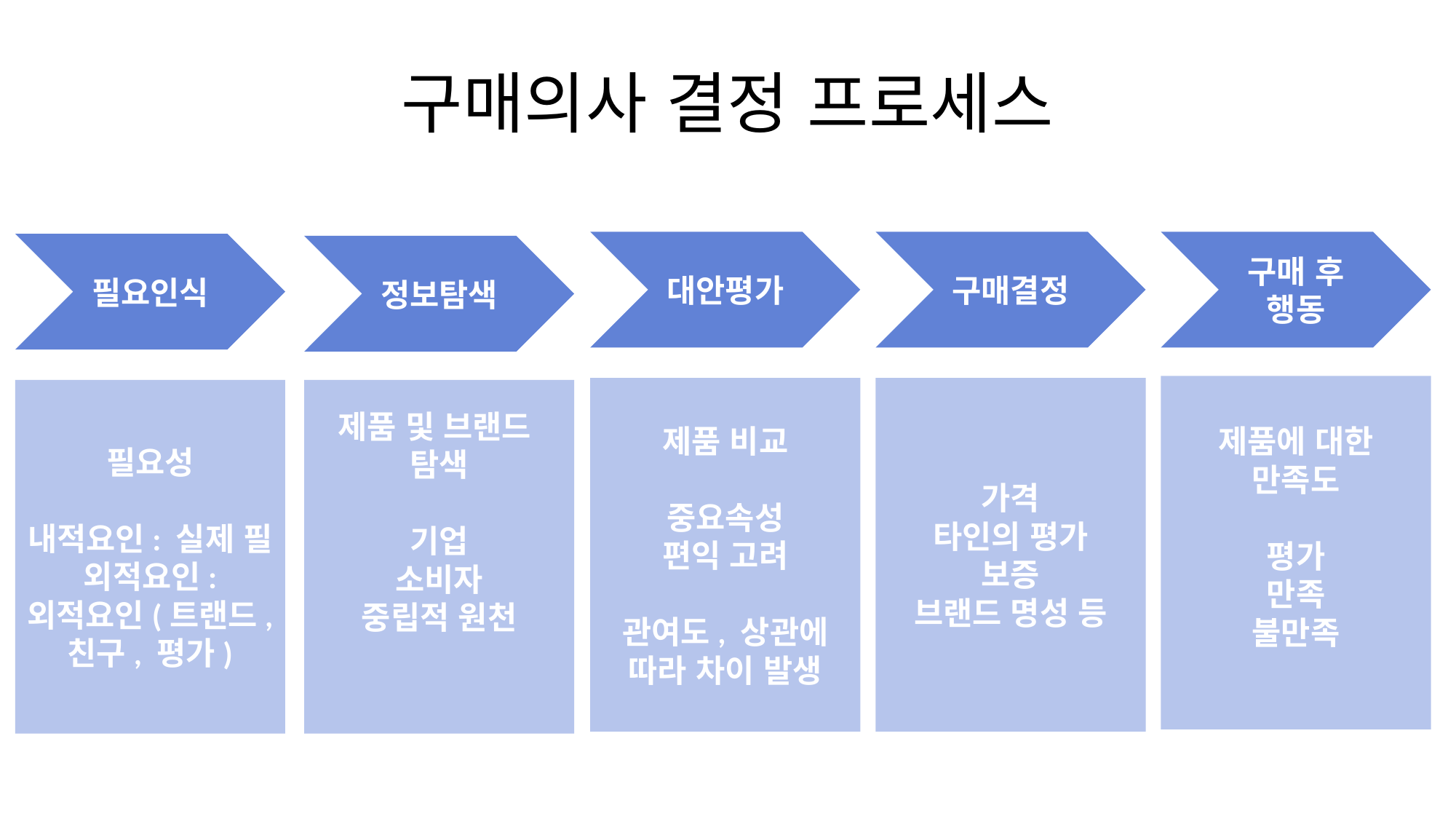

# 구매의사 결정 프로세스
대안평가
구매결정
구매 후 행동
필요인식
정보탐색
제품에 대한
만족도

평가
만족
불만족

제품 비교

중요속성
편익 고려

관여도, 상관에 따라 차이 발생
가격
타인의 평가
보증
브랜드 명성 등
필요성

내적요인: 실제 필
외적요인: 외적요인(트랜드, 친구, 평가)
제품 및 브랜드
탐색

기업
소비자
중립적 원천